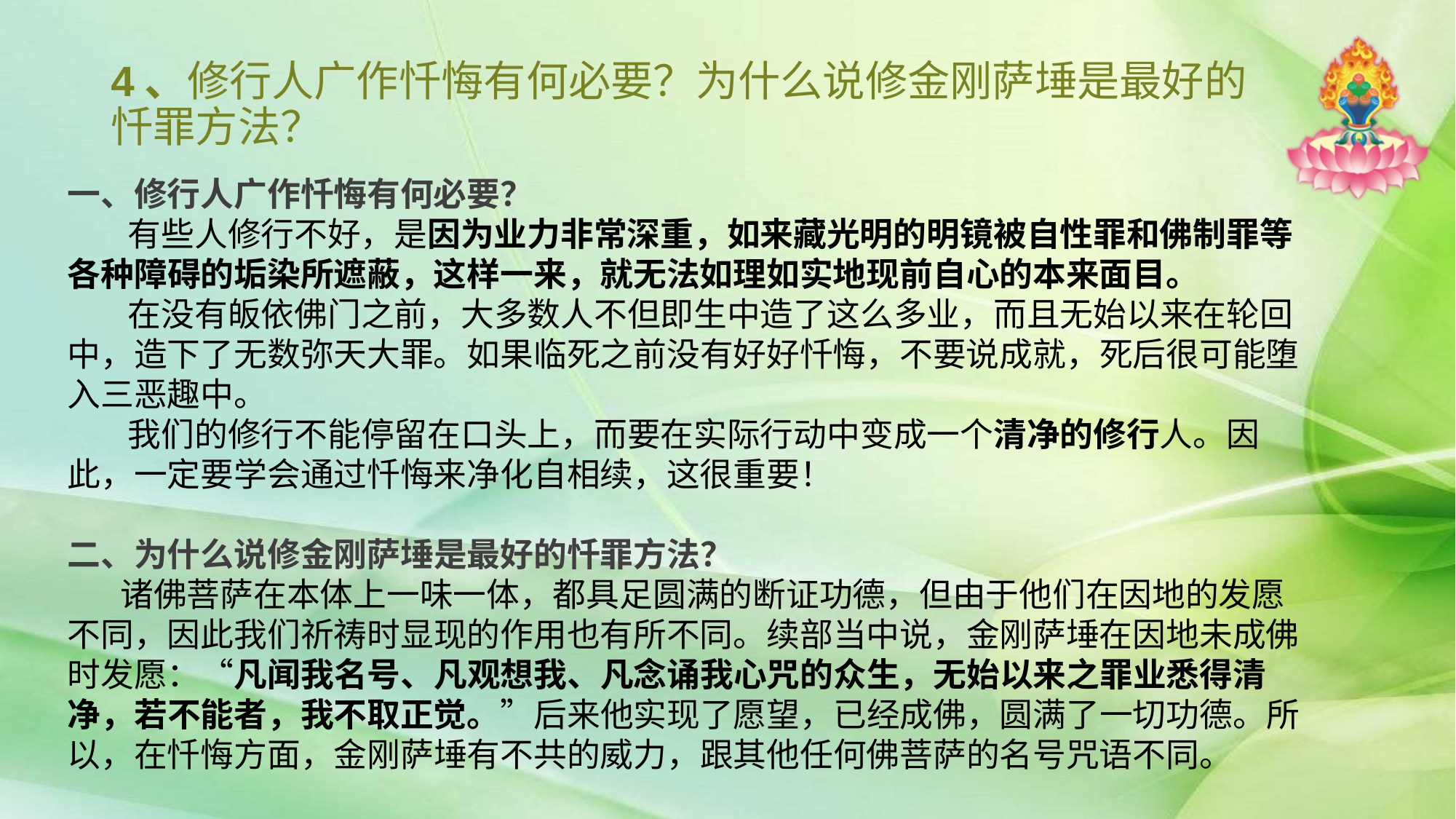

# 4、修行人广作忏悔有何必要？为什么说修金刚萨埵是最好的忏罪方法？
一、修行人广作忏悔有何必要？
       有些人修行不好，是因为业力非常深重，如来藏光明的明镜被自性罪和佛制罪等各种障碍的垢染所遮蔽，这样一来，就无法如理如实地现前自心的本来面目。
       在没有皈依佛门之前，大多数人不但即生中造了这么多业，而且无始以来在轮回中，造下了无数弥天大罪。如果临死之前没有好好忏悔，不要说成就，死后很可能堕入三恶趣中。
       我们的修行不能停留在口头上，而要在实际行动中变成一个清净的修行人。因此，一定要学会通过忏悔来净化自相续，这很重要！

二、为什么说修金刚萨埵是最好的忏罪方法？
      诸佛菩萨在本体上一味一体，都具足圆满的断证功德，但由于他们在因地的发愿不同，因此我们祈祷时显现的作用也有所不同。续部当中说，金刚萨埵在因地未成佛时发愿：“凡闻我名号、凡观想我、凡念诵我心咒的众生，无始以来之罪业悉得清净，若不能者，我不取正觉。”后来他实现了愿望，已经成佛，圆满了一切功德。所以，在忏悔方面，金刚萨埵有不共的威力，跟其他任何佛菩萨的名号咒语不同。